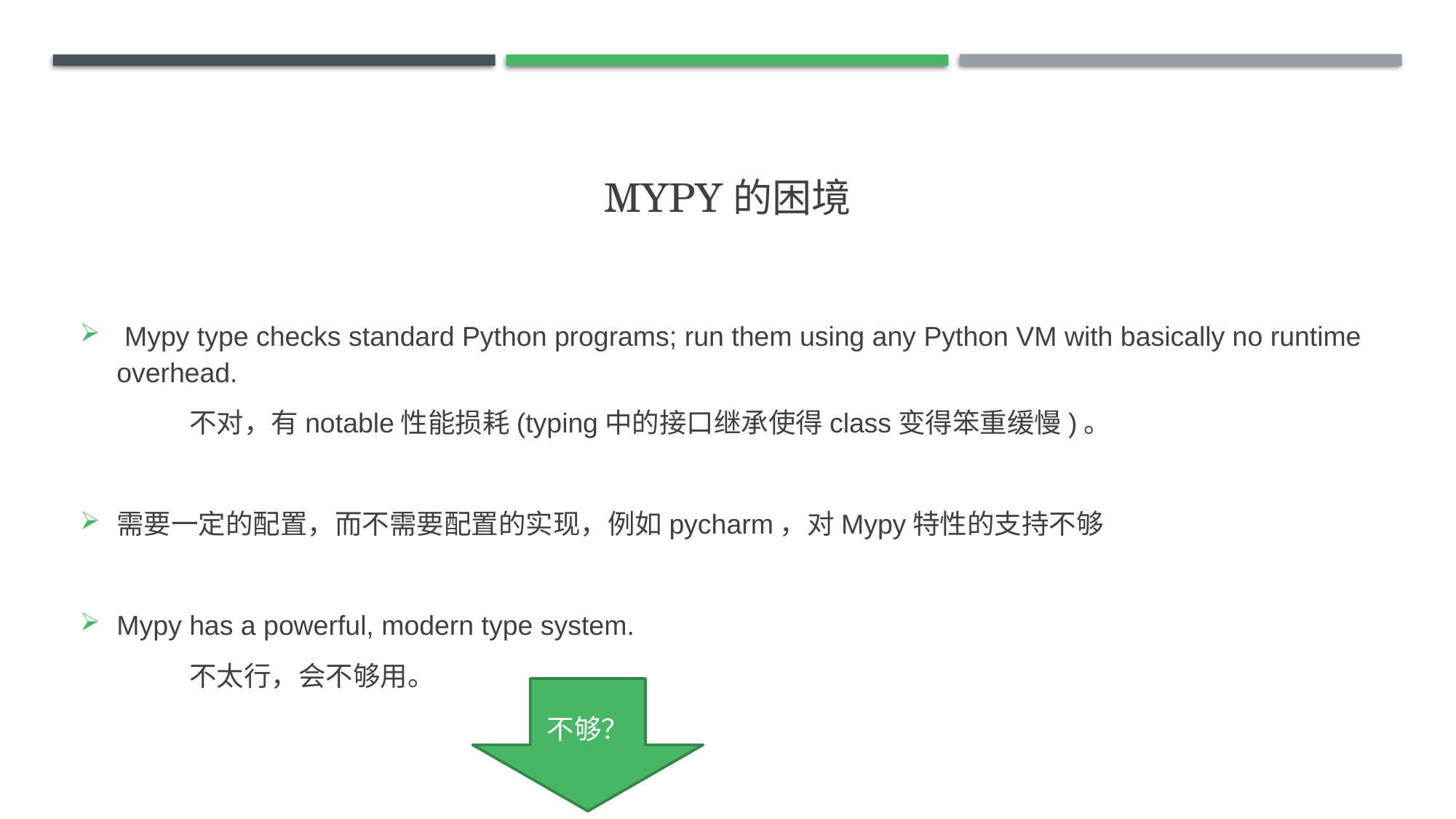

# MyPY的困境
 Mypy type checks standard Python programs; run them using any Python VM with basically no runtime overhead.
	不对，有notable性能损耗(typing中的接口继承使得class变得笨重缓慢)。

需要一定的配置，而不需要配置的实现，例如pycharm，对Mypy特性的支持不够

Mypy has a powerful, modern type system.
	不太行，会不够用。
不够？